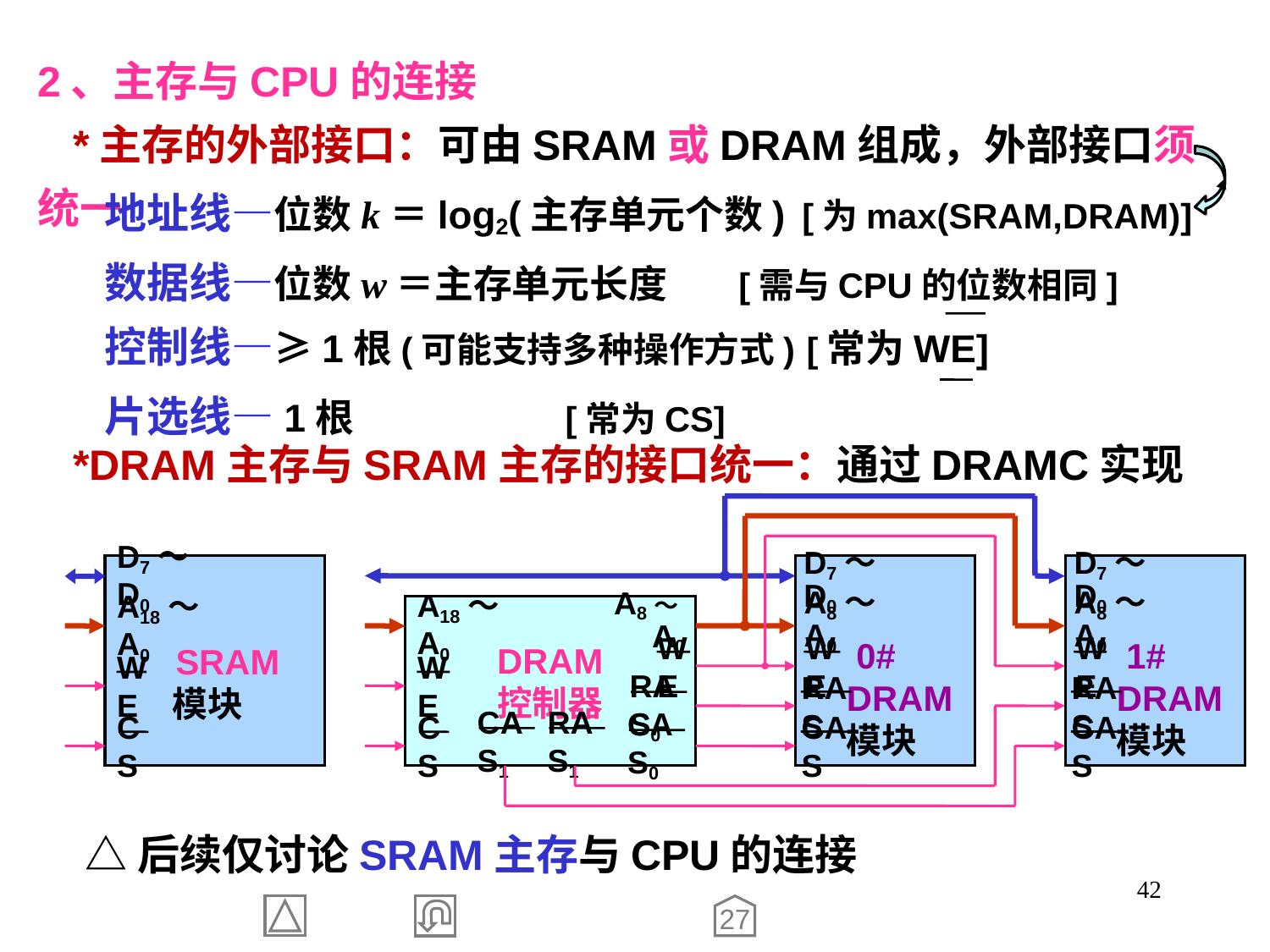

2、主存与CPU的连接
   *主存的外部接口：可由SRAM或DRAM组成，外部接口须统一

      地址线—位数k＝log2(主存单元个数)  [为max(SRAM,DRAM)]
      数据线—位数w＝主存单元长度       [需与CPU的位数相同]
      控制线—≥1根(可能支持多种操作方式)  [常为WE]
      片选线—1根                        [常为CS]

   *DRAM主存与SRAM主存的接口统一：通过DRAMC实现

      0#
     DRAM
     模块

      1#
     DRAM
     模块
D7～D0
D7～D0

DRAM
控制器
A18～A0
A8～A0
A8～A0
A8～A0

WE

WE

WE

WE

RAS0

RAS

RAS

CAS1

RAS1

CAS0

CAS

CAS

CS

       SRAM
       模块
D7～D0

A18～A0

WE

CS

     △后续仅讨论SRAM主存与CPU的连接
42
27